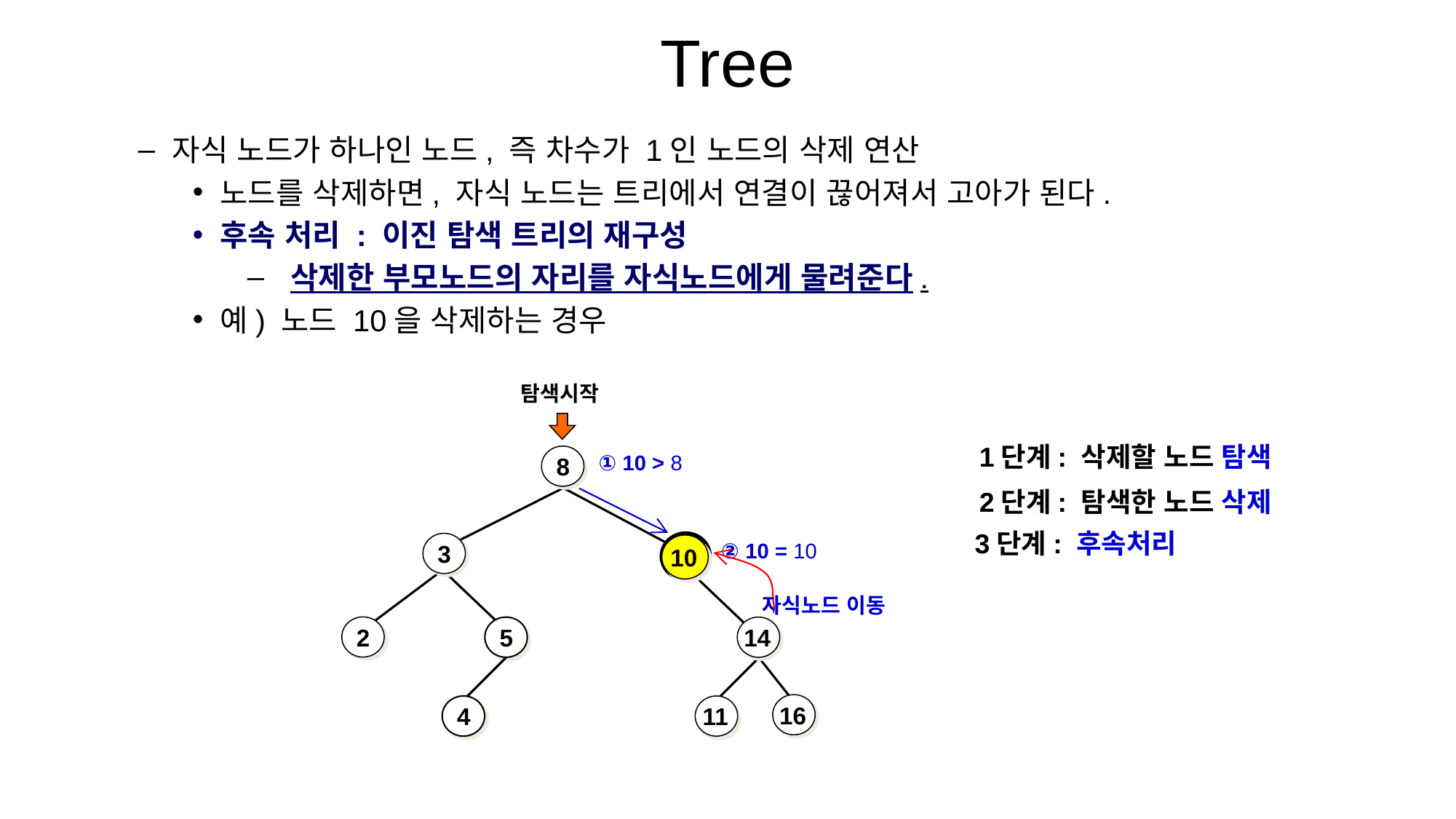

# Tree
자식 노드가 하나인 노드, 즉 차수가 1인 노드의 삭제 연산
노드를 삭제하면, 자식 노드는 트리에서 연결이 끊어져서 고아가 된다.
후속 처리 : 이진 탐색 트리의 재구성
 삭제한 부모노드의 자리를 자식노드에게 물려준다.
예) 노드 10을 삭제하는 경우

탐색시작

1단계: 삭제할 노드 탐색
① 10 > 8
8
2단계: 탐색한 노드 삭제

3단계: 후속처리
② 10 = 10
3

10

자식노드 이동

2
5
14

16
11

4